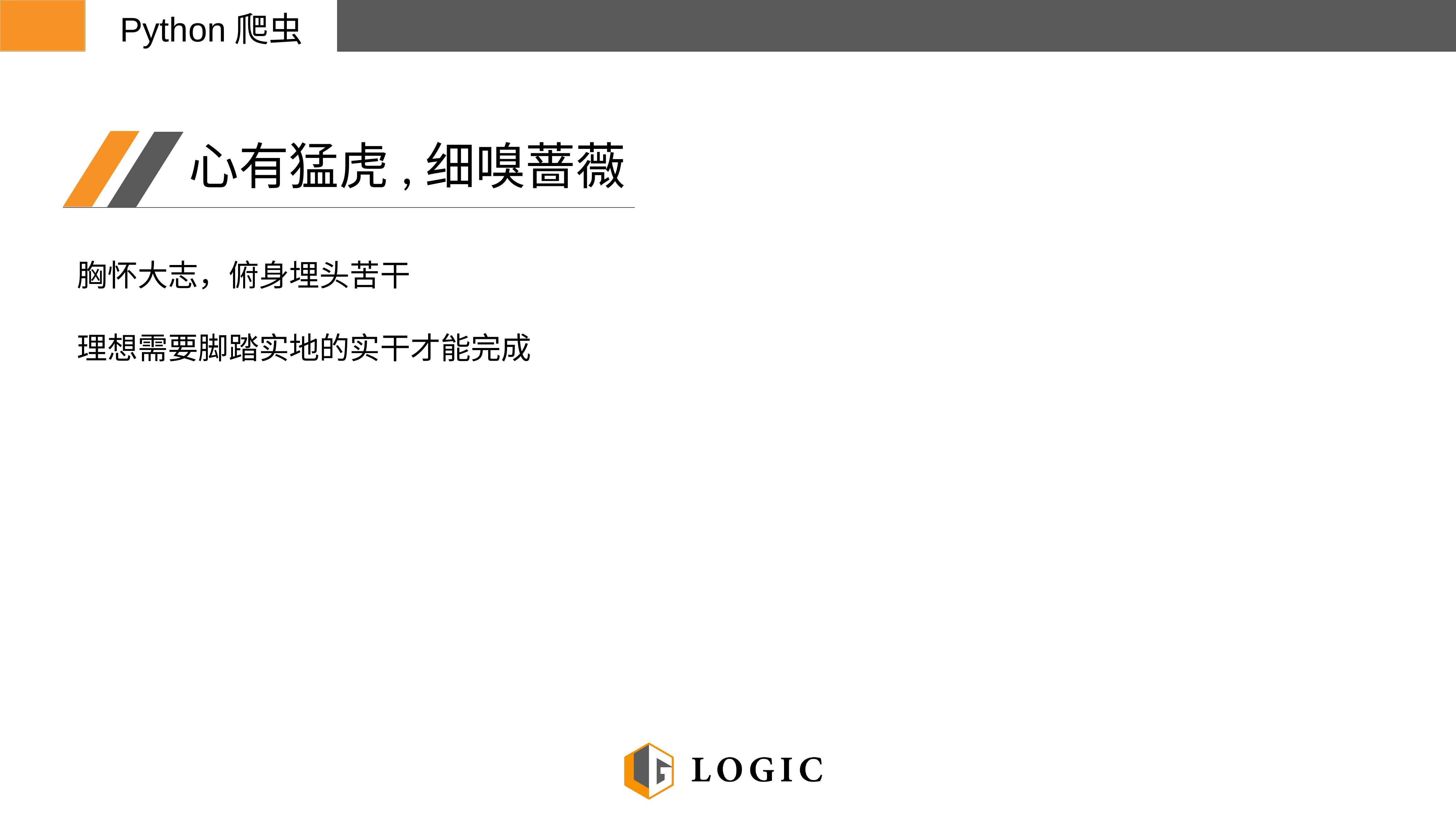

Python爬虫

心有猛虎,细嗅蔷薇

胸怀大志，俯身埋头苦干

理想需要脚踏实地的实干才能完成